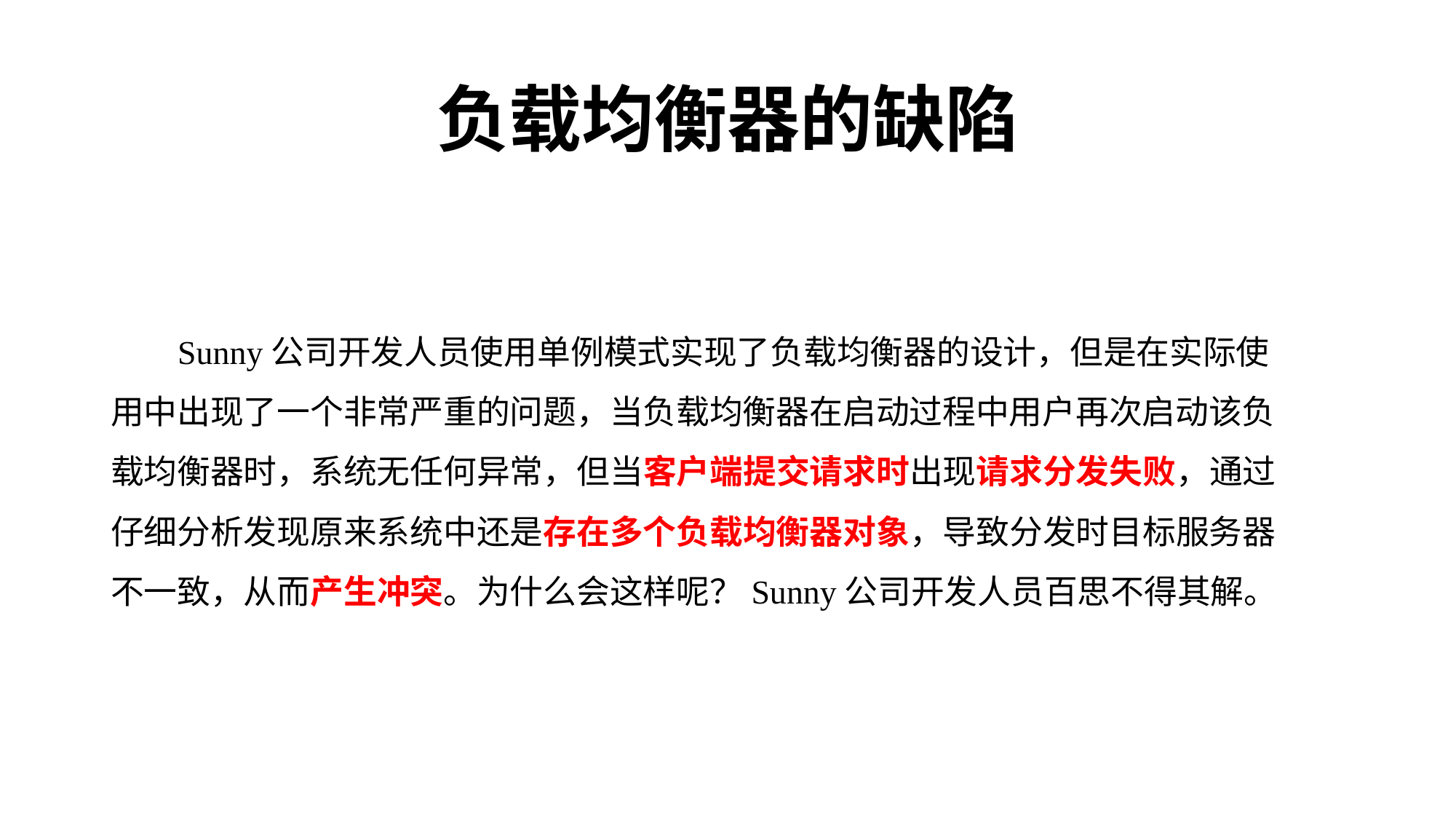

# 负载均衡器的缺陷
        Sunny公司开发人员使用单例模式实现了负载均衡器的设计，但是在实际使用中出现了一个非常严重的问题，当负载均衡器在启动过程中用户再次启动该负载均衡器时，系统无任何异常，但当客户端提交请求时出现请求分发失败，通过仔细分析发现原来系统中还是存在多个负载均衡器对象，导致分发时目标服务器不一致，从而产生冲突。为什么会这样呢？Sunny公司开发人员百思不得其解。